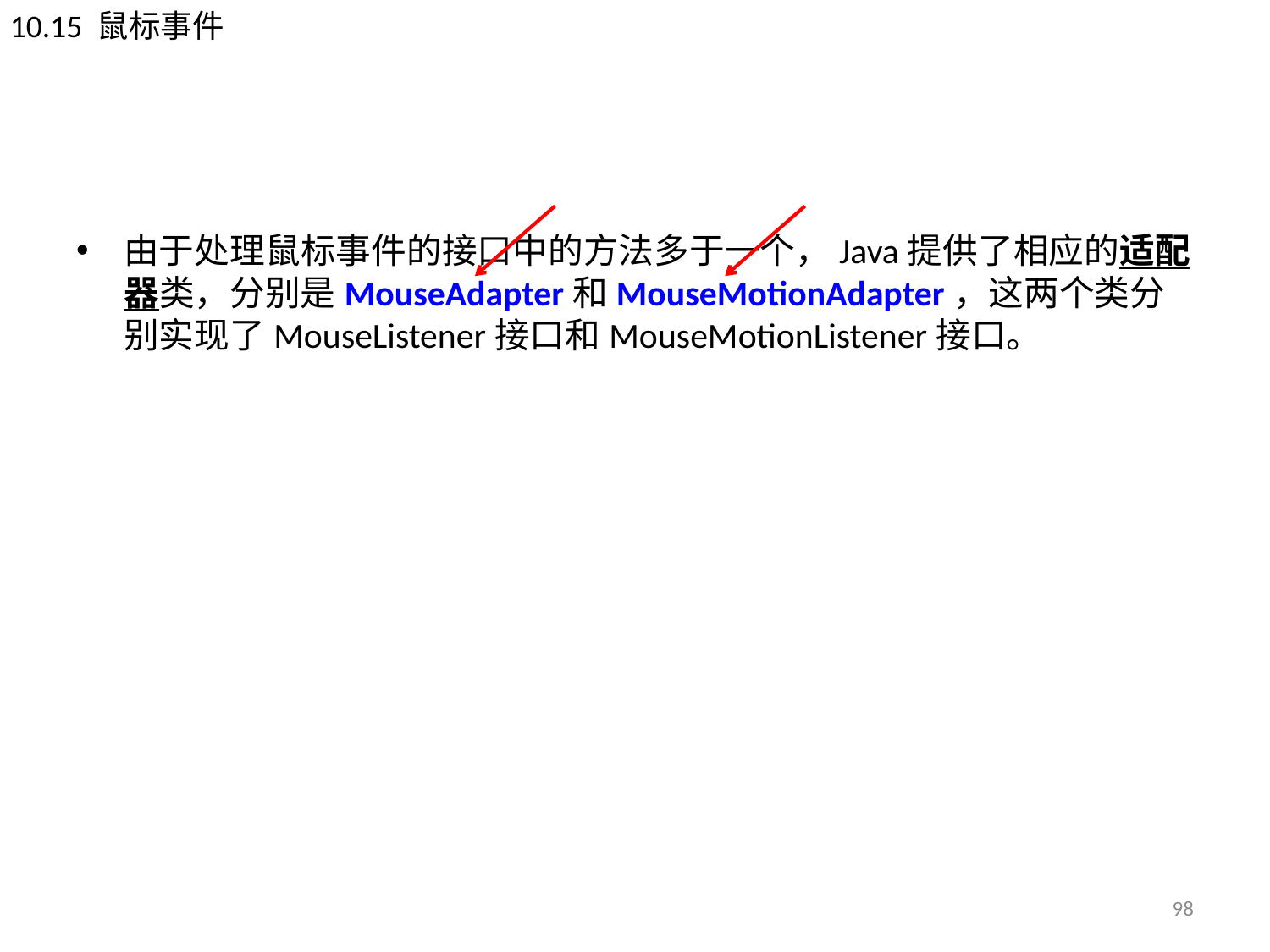

10.15 鼠标事件
#
由于处理鼠标事件的接口中的方法多于一个，Java提供了相应的适配器类，分别是MouseAdapter和MouseMotionAdapter，这两个类分别实现了MouseListener接口和MouseMotionListener接口。
98